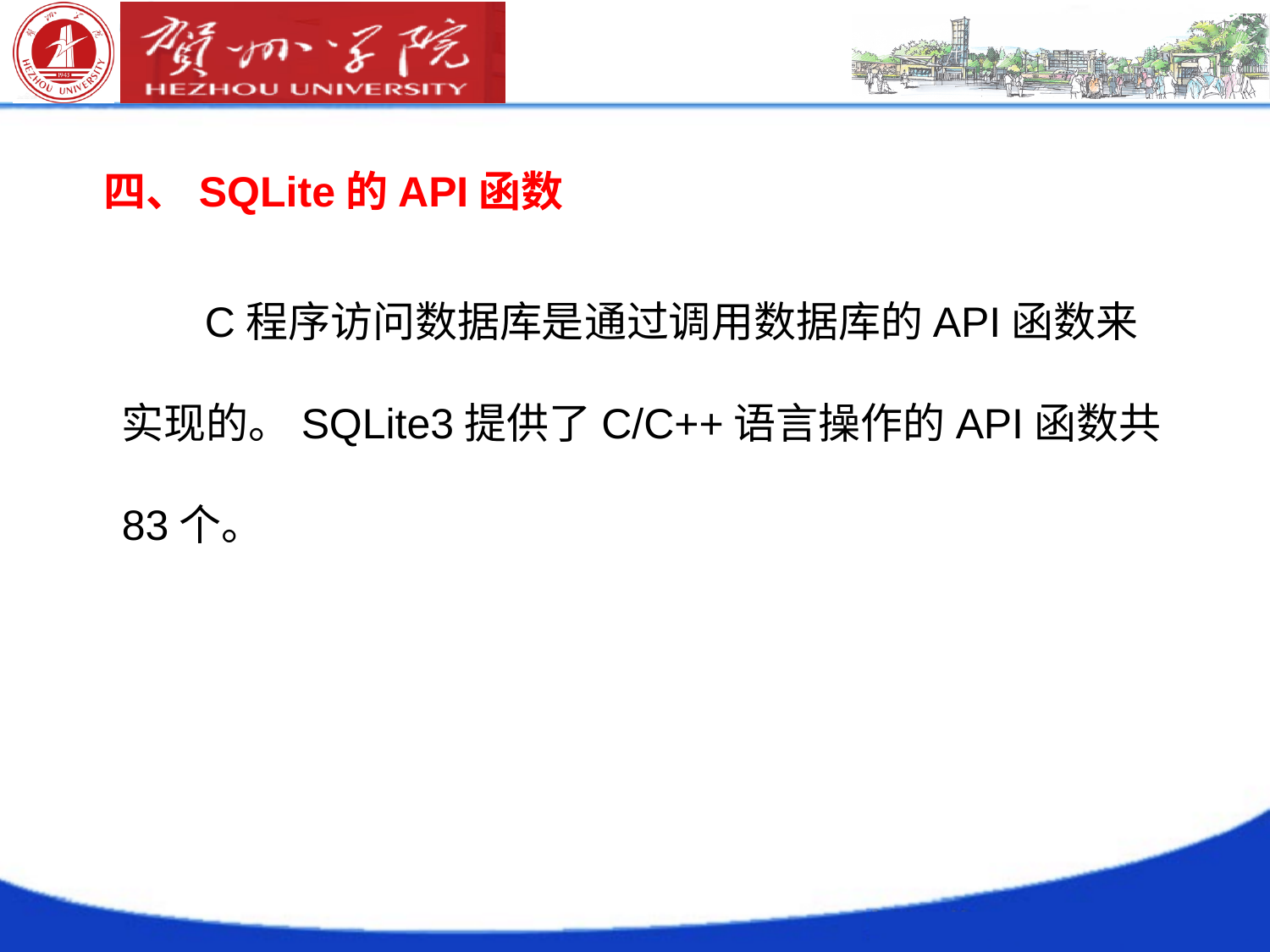

四、SQLite的API函数
       C程序访问数据库是通过调用数据库的API函数来实现的。SQLite3提供了C/C++语言操作的API函数共83个。